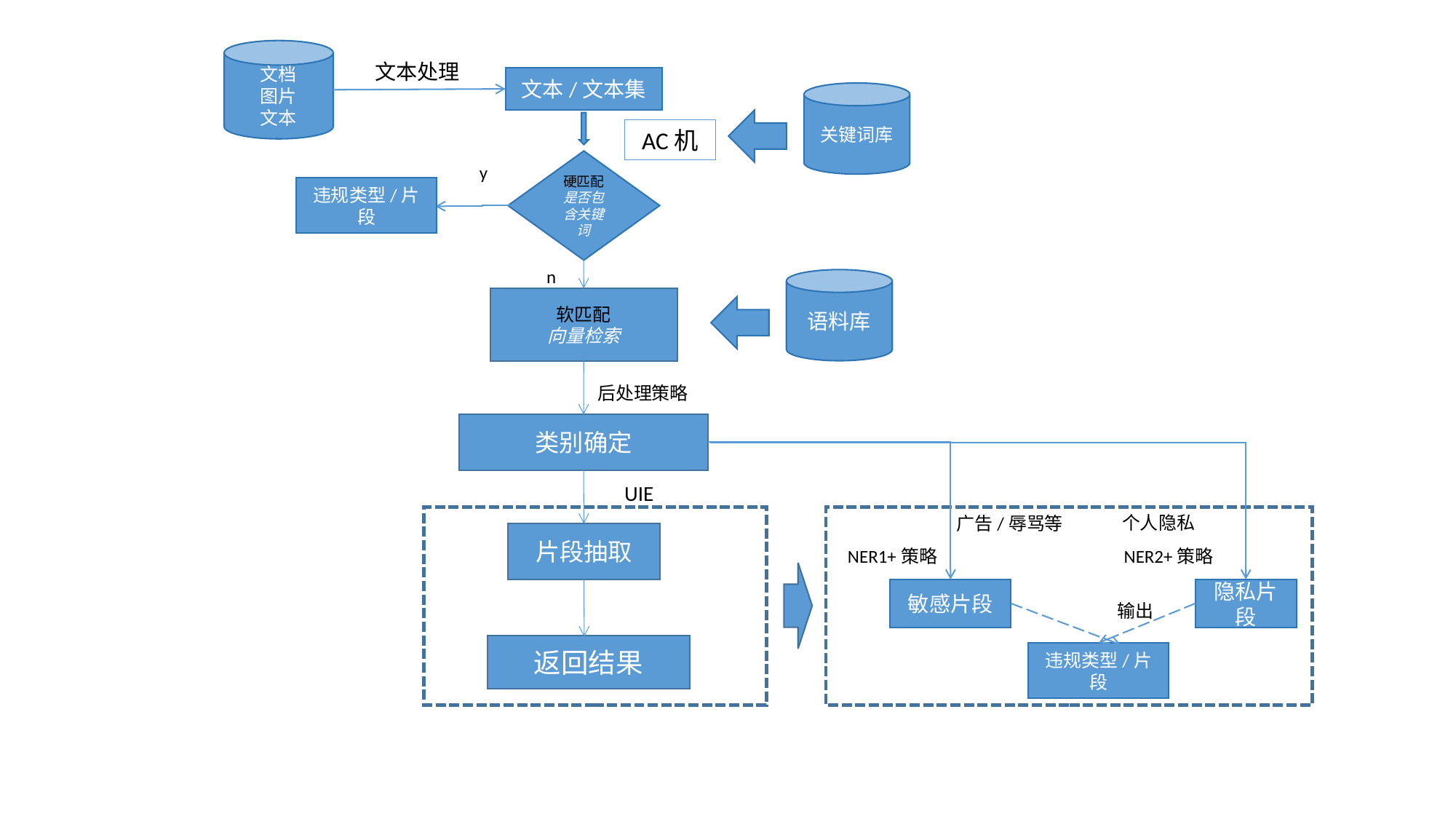

文档
图片
文本
文本处理
文本/文本集
关键词库

AC机
硬匹配
是否包含关键词
y
违规类型/片段
n
语料库
软匹配
向量检索

后处理策略
类别确定
UIE
个人隐私

广告/辱骂等
片段抽取
NER1+策略
NER2+策略

敏感片段
隐私片段
输出
返回结果
违规类型/片段